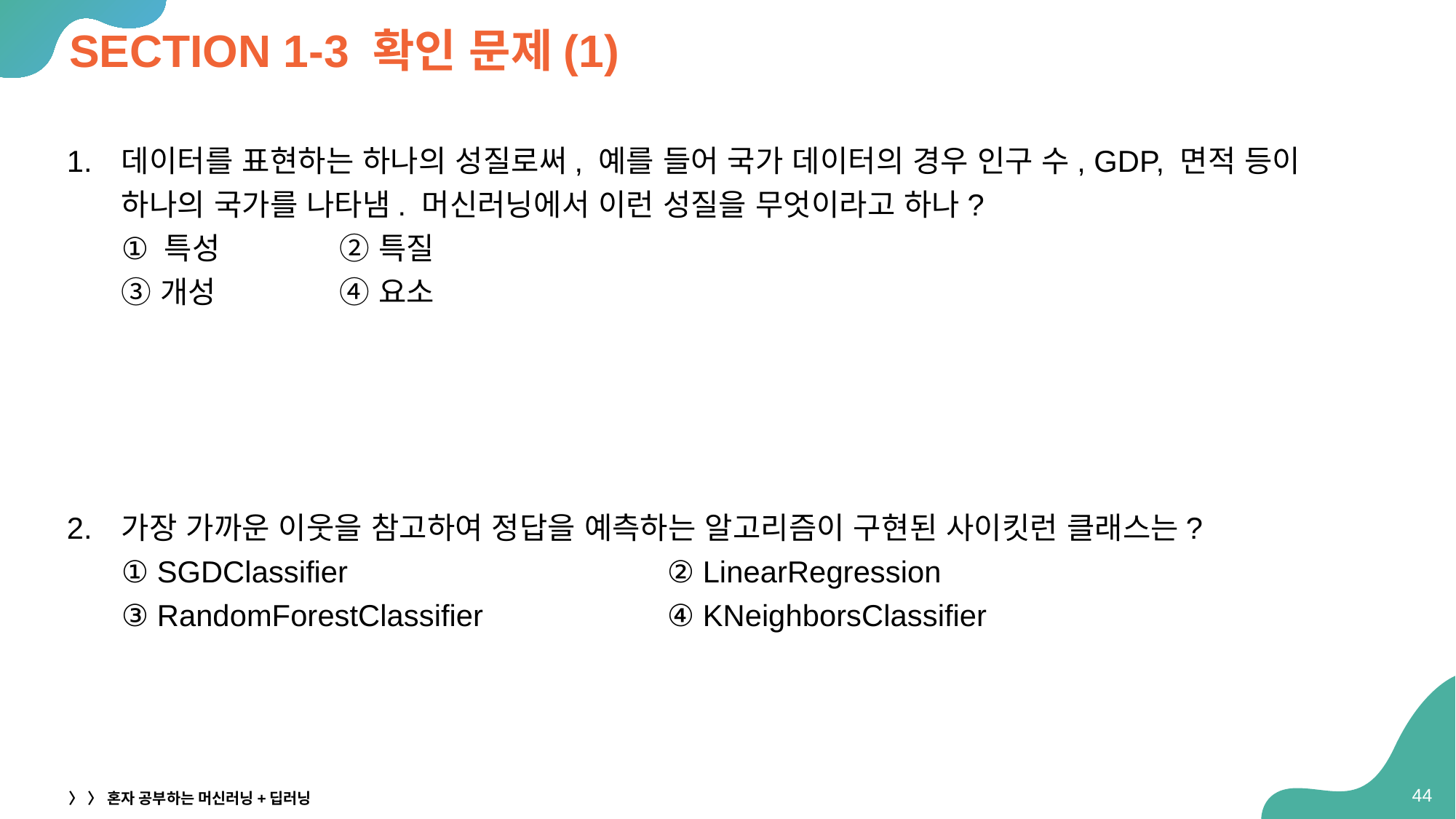

# SECTION 1-3 확인 문제(1)
데이터를 표현하는 하나의 성질로써, 예를 들어 국가 데이터의 경우 인구 수, GDP, 면적 등이 하나의 국가를 나타냄. 머신러닝에서 이런 성질을 무엇이라고 하나?
① 특성 		② 특질
③ 개성 		④ 요소

가장 가까운 이웃을 참고하여 정답을 예측하는 알고리즘이 구현된 사이킷런 클래스는?
① SGDClassifier			② LinearRegression
③ RandomForestClassifier		④ KNeighborsClassifier
44
〉 〉 혼자 공부하는 머신러닝+딥러닝